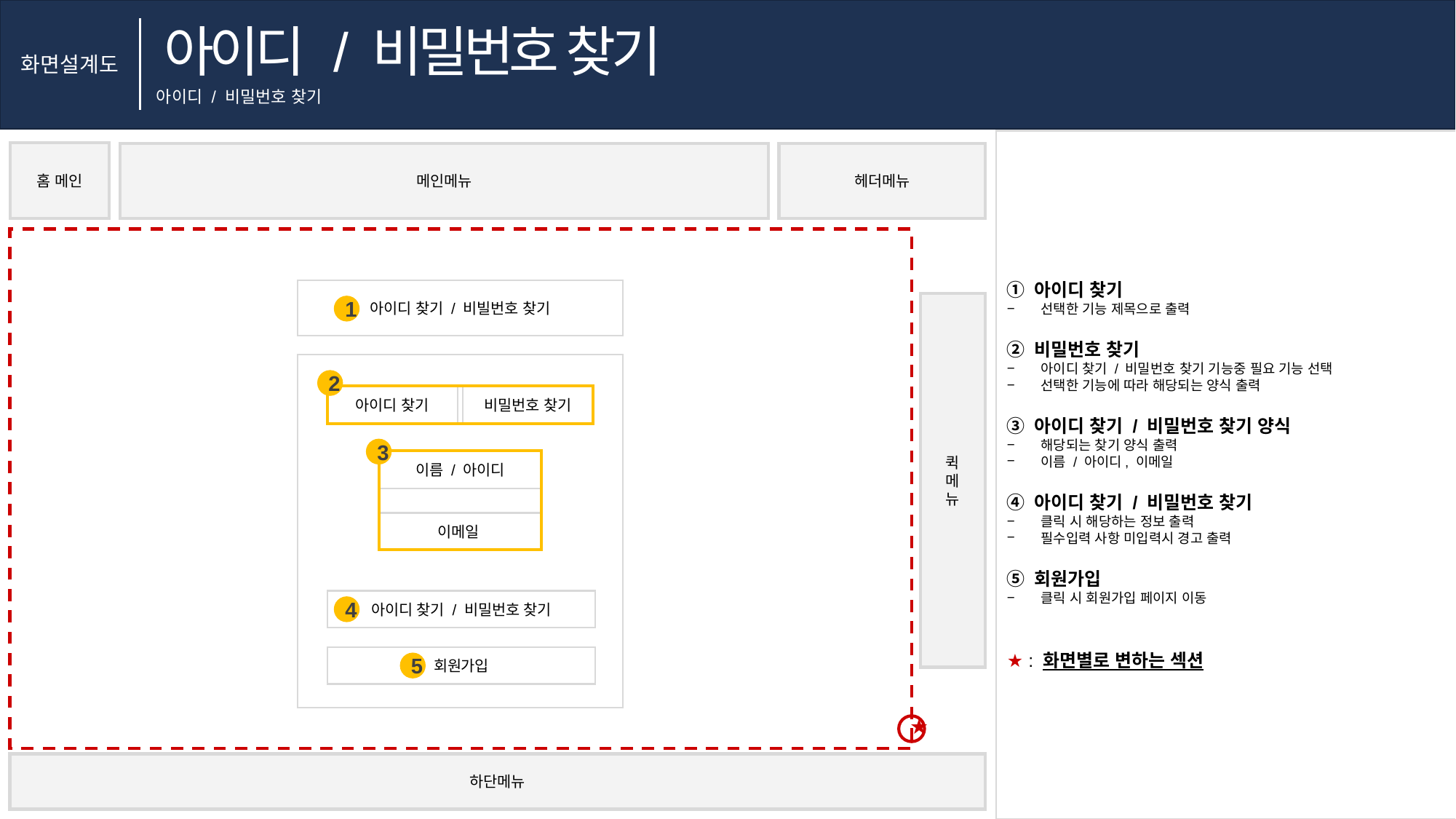

아이디 / 비밀번호 찾기
화면설계도
아이디 / 비밀번호 찾기
① 아이디 찾기
선택한 기능 제목으로 출력

② 비밀번호 찾기
아이디 찾기 / 비밀번호 찾기 기능중 필요 기능 선택
선택한 기능에 따라 해당되는 양식 출력

③ 아이디 찾기 / 비밀번호 찾기 양식
해당되는 찾기 양식 출력
이름 / 아이디, 이메일

④ 아이디 찾기 / 비밀번호 찾기
클릭 시 해당하는 정보 출력
필수입력 사항 미입력시 경고 출력

⑤ 회원가입
클릭 시 회원가입 페이지 이동

★ : 화면별로 변하는 섹션
홈 메인
메인메뉴
헤더메뉴

아이디 찾기 / 비빌번호 찾기
퀵
메
뉴
1

2

아이디 찾기
비밀번호 찾기
3

이름 / 아이디
이메일
아이디 찾기 / 비밀번호 찾기
4
회원가입
5
★

하단메뉴